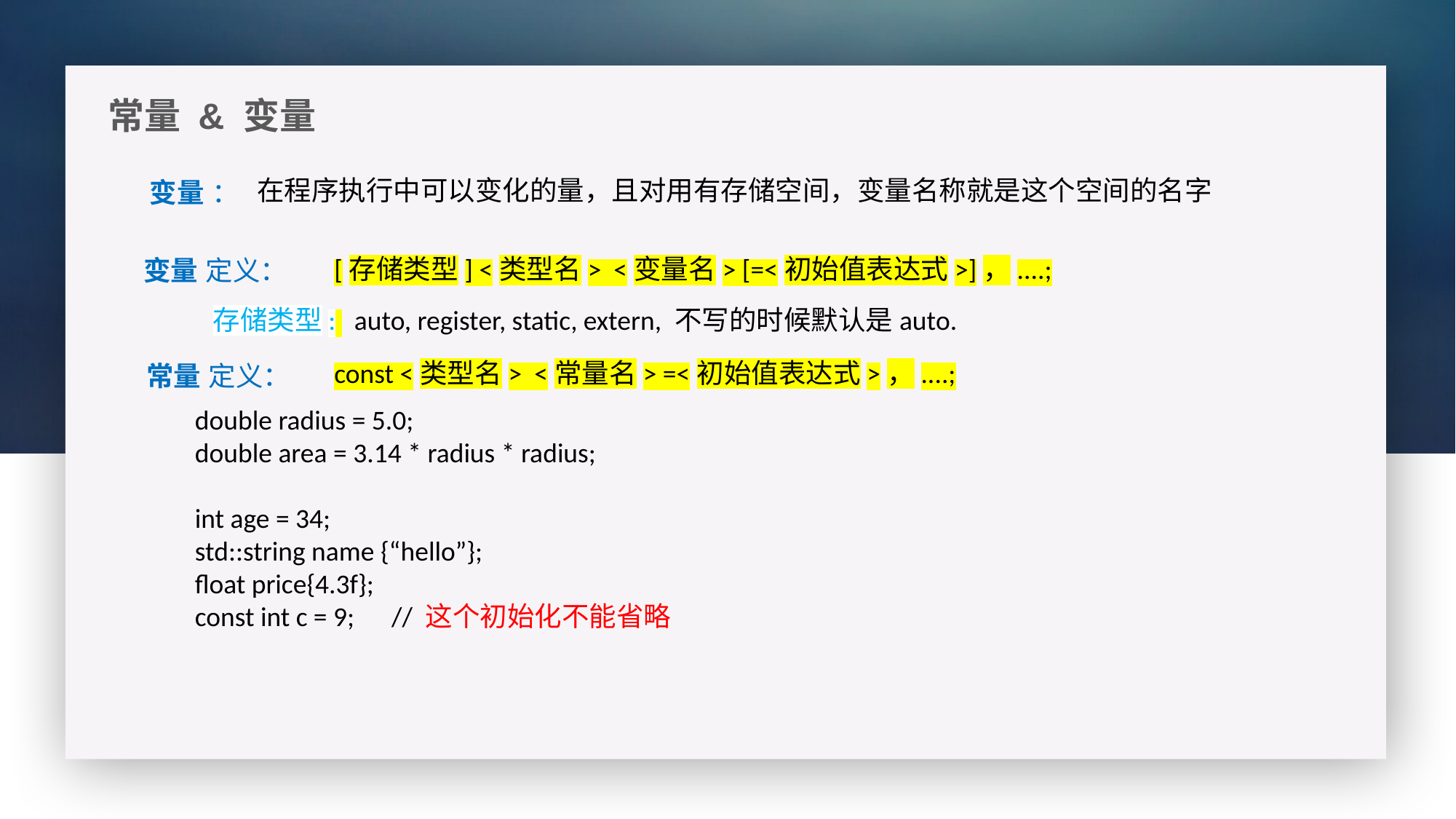

常量 & 变量

在程序执行中可以变化的量，且对用有存储空间，变量名称就是这个空间的名字
变量 ：

[存储类型] <类型名>  <变量名> [=<初始值表达式>]，....;
变量 定义：
存储类型:   auto, register, static, extern, 不写的时候默认是auto.
const <类型名>  <常量名> =<初始值表达式>，....;
常量 定义：
double radius = 5.0;
double area = 3.14 * radius * radius;

int age = 34;
std::string name {“hello”};
float price{4.3f};
const int c = 9;      // 这个初始化不能省略